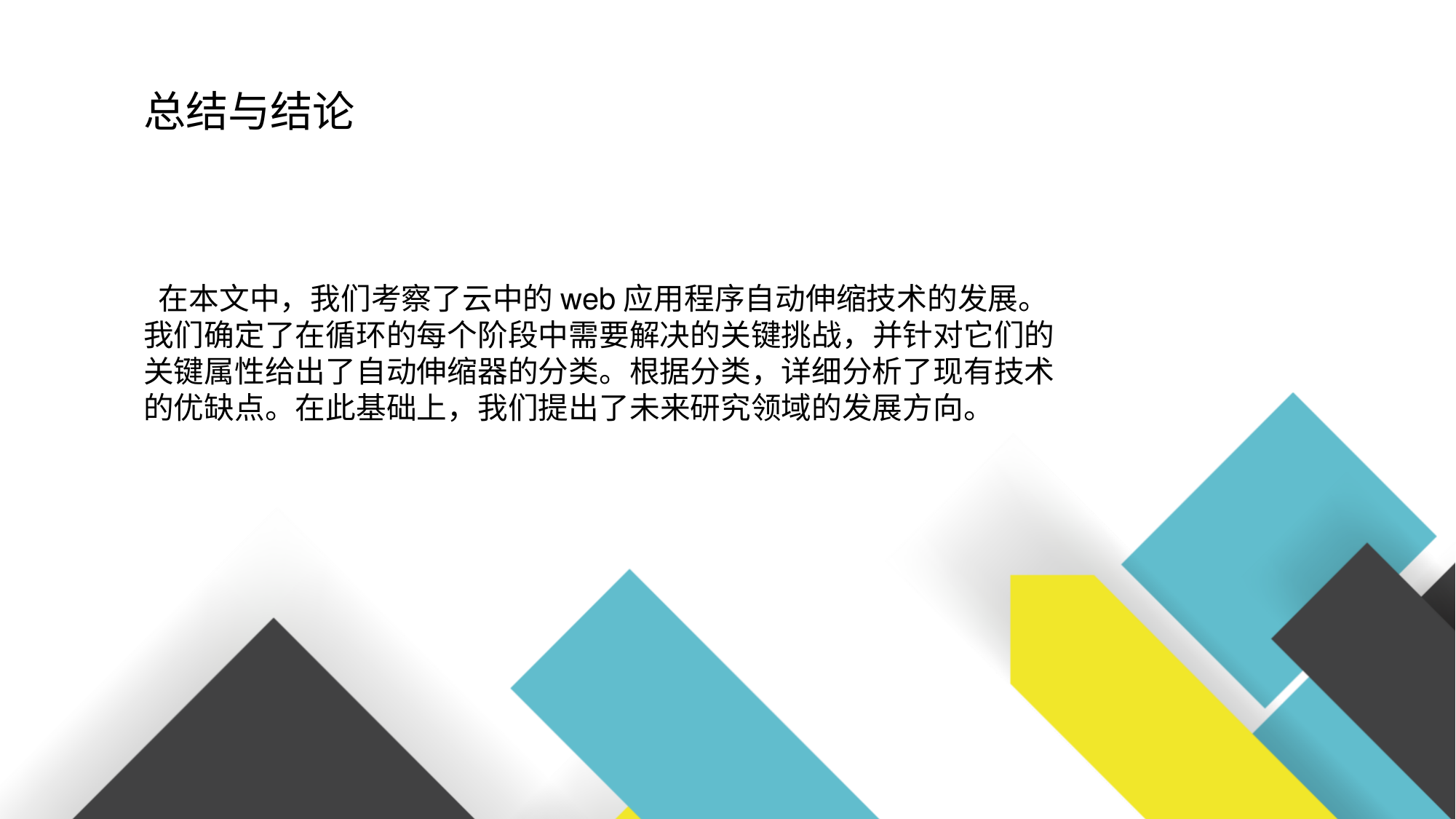

总结与结论

在本文中，我们考察了云中的web应用程序自动伸缩技术的发展。我们确定了在循环的每个阶段中需要解决的关键挑战，并针对它们的关键属性给出了自动伸缩器的分类。根据分类，详细分析了现有技术的优缺点。在此基础上，我们提出了未来研究领域的发展方向。